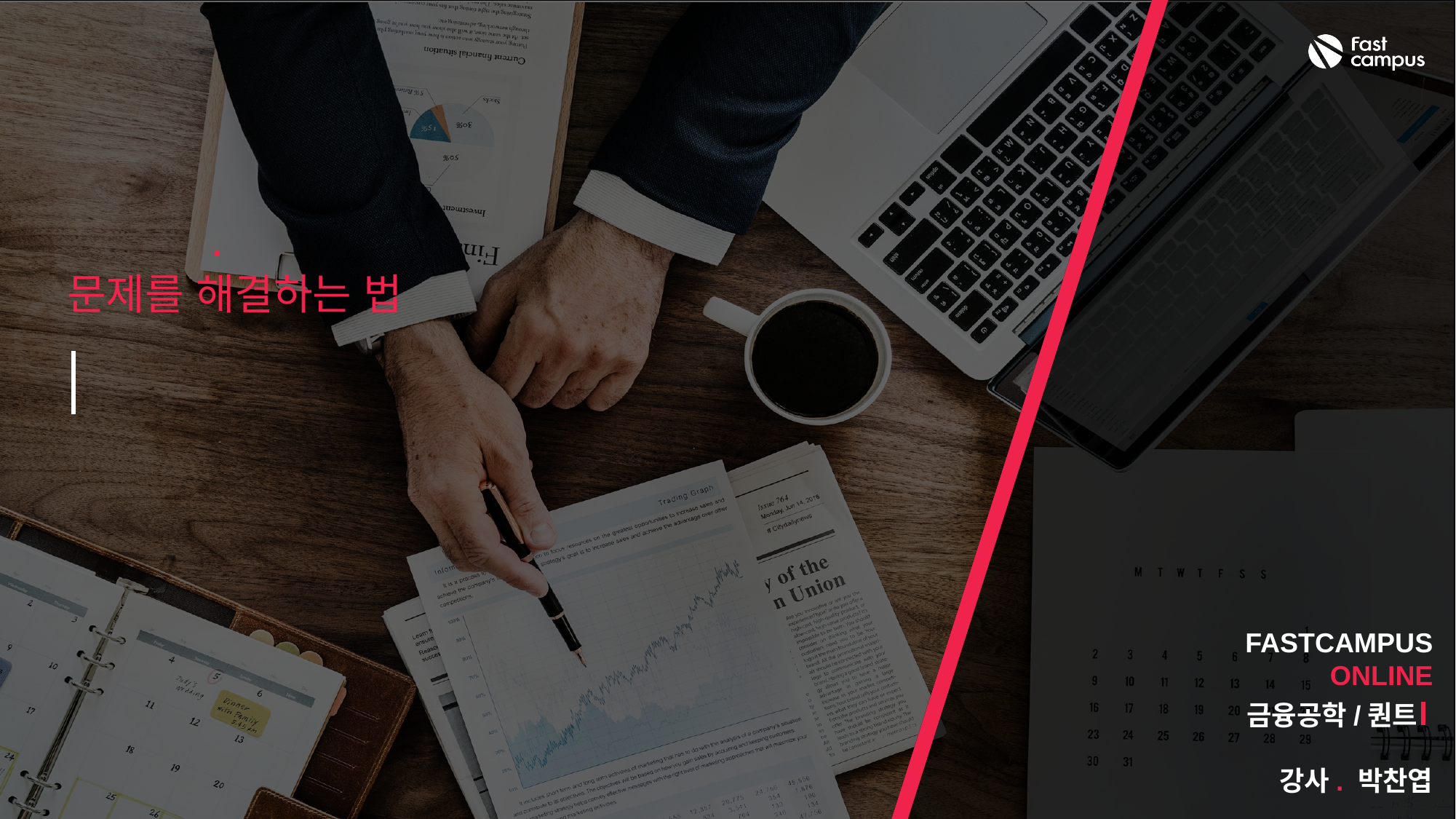

05
# 문제를 해결하는 법
질문하는 법